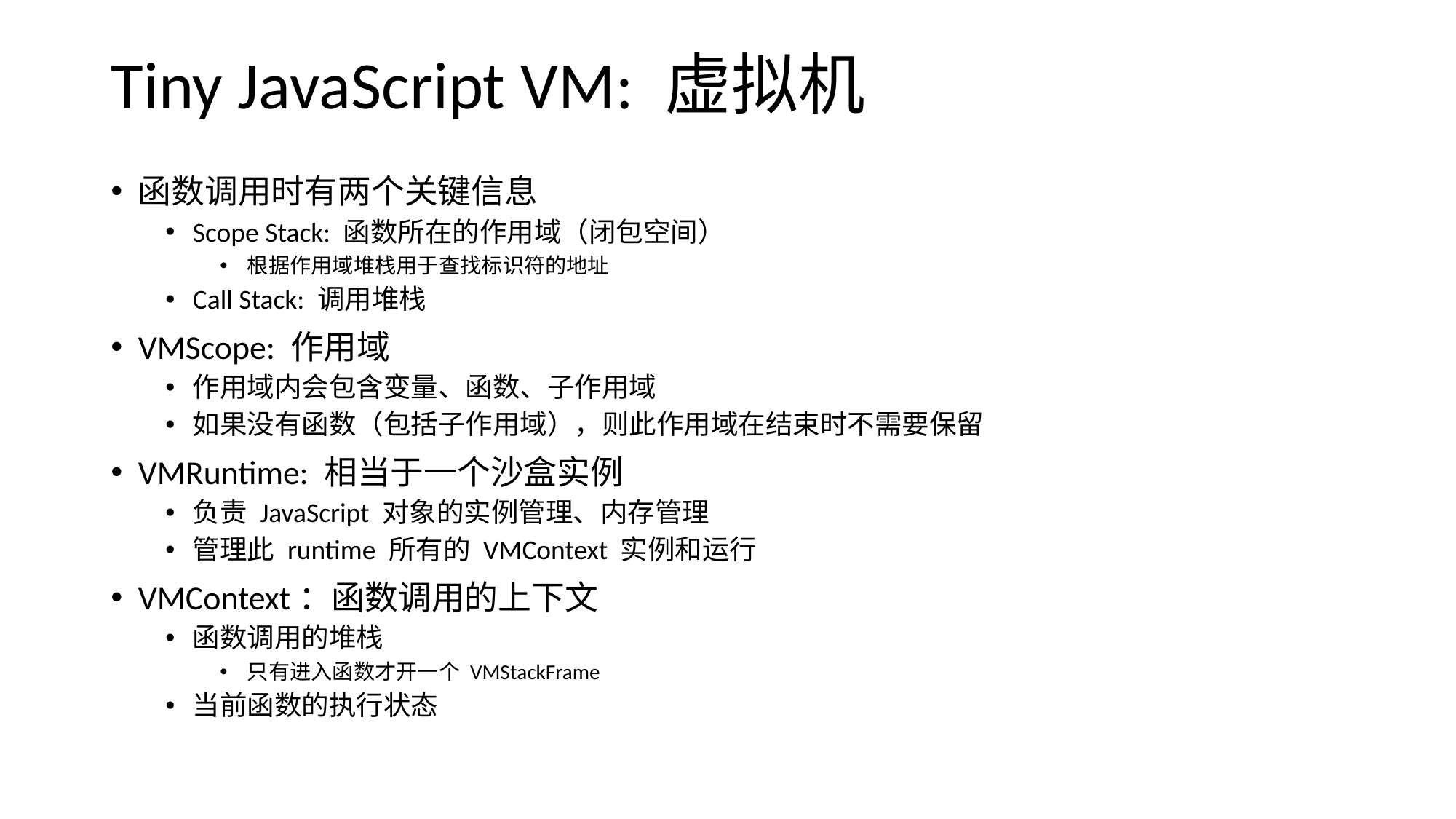

# Tiny JavaScript VM: 虚拟机
函数调用时有两个关键信息
Scope Stack: 函数所在的作用域（闭包空间）
根据作用域堆栈用于查找标识符的地址
Call Stack: 调用堆栈
VMScope: 作用域
作用域内会包含变量、函数、子作用域
如果没有函数（包括子作用域），则此作用域在结束时不需要保留
VMRuntime: 相当于一个沙盒实例
负责 JavaScript 对象的实例管理、内存管理
管理此 runtime 所有的 VMContext 实例和运行
VMContext：函数调用的上下文
函数调用的堆栈
只有进入函数才开一个 VMStackFrame
当前函数的执行状态